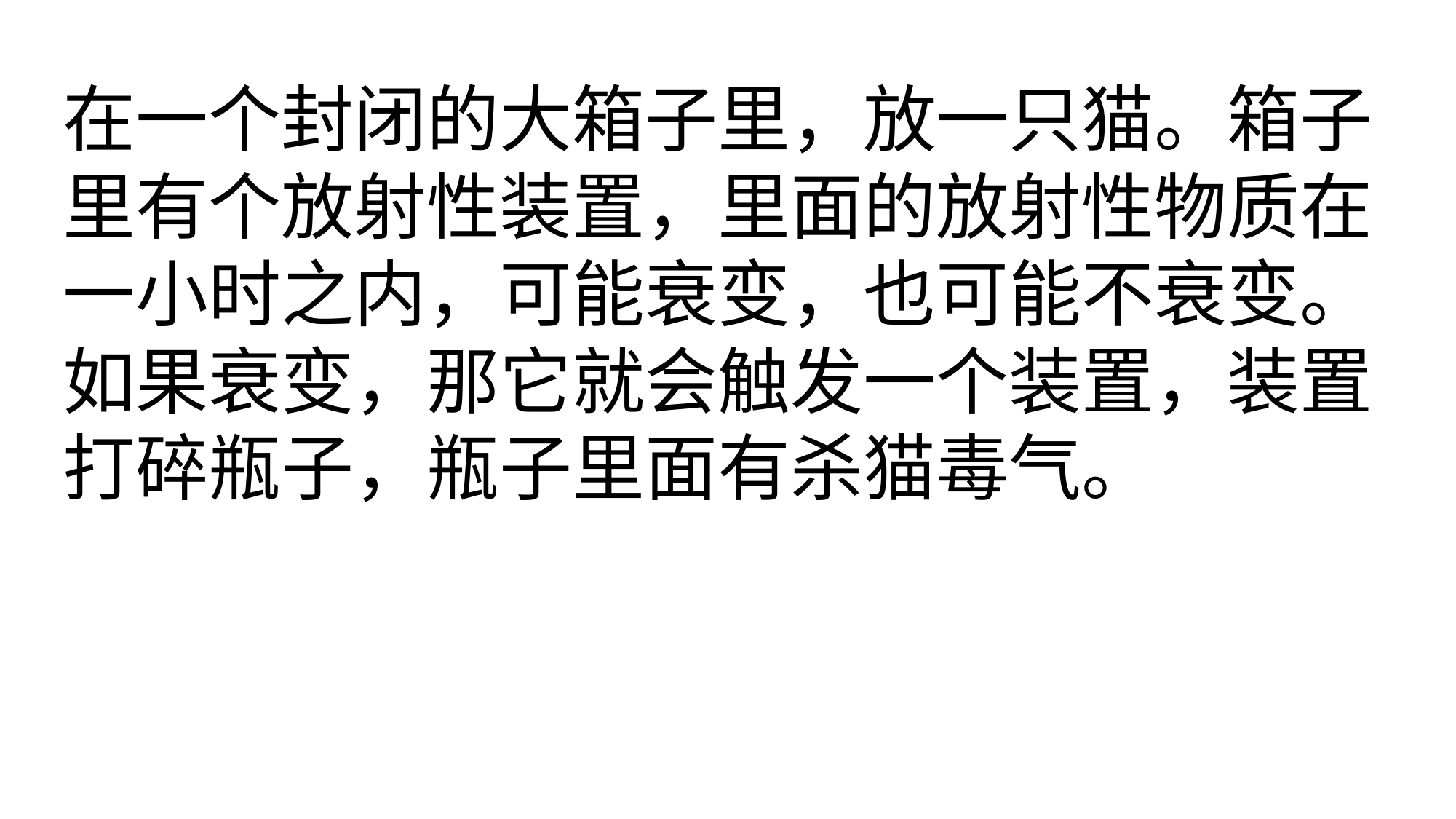

在一个封闭的大箱子里，放一只猫。箱子里有个放射性装置，里面的放射性物质在一小时之内，可能衰变，也可能不衰变。如果衰变，那它就会触发一个装置，装置打碎瓶子，瓶子里面有杀猫毒气。